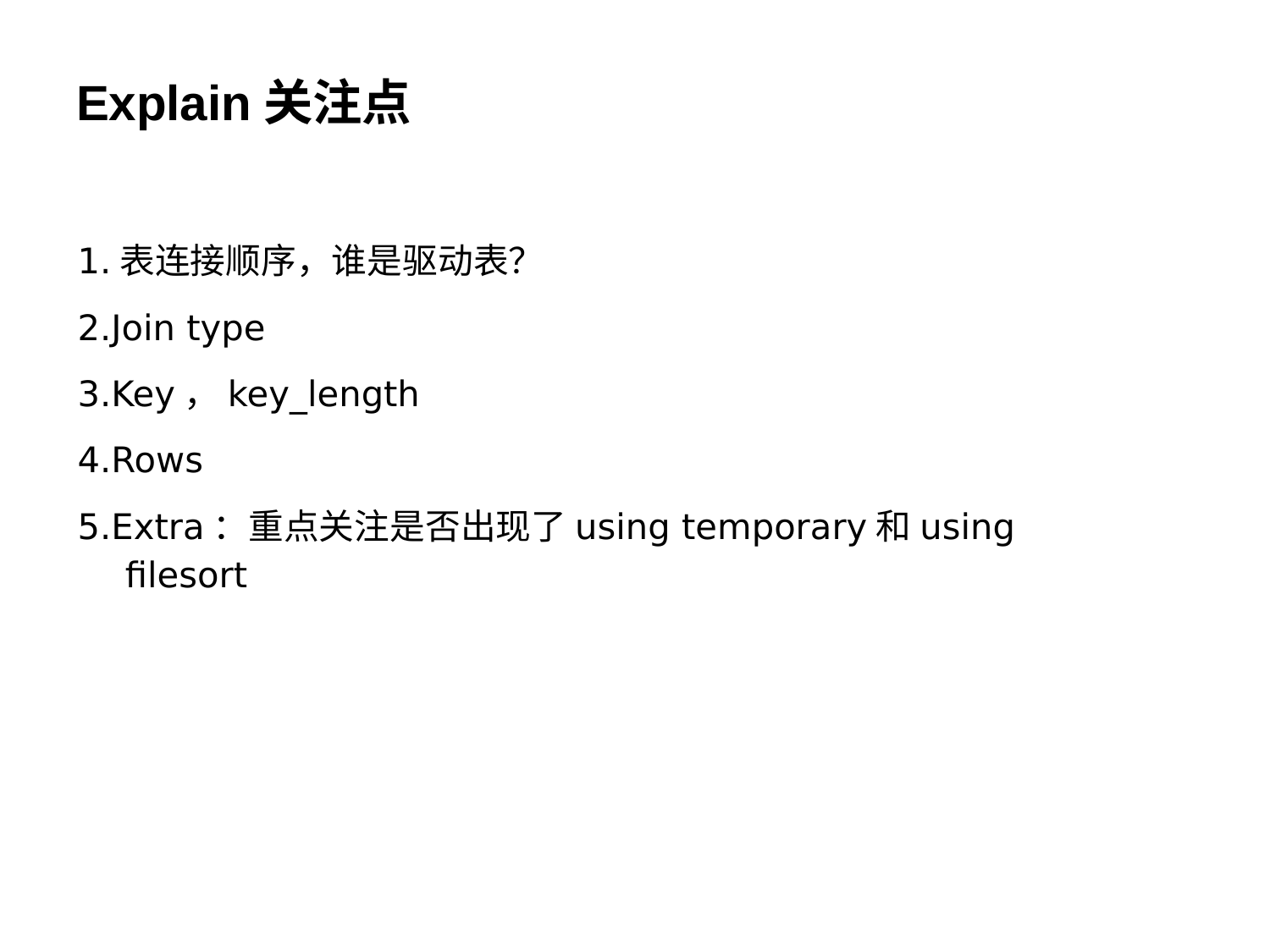

# Explain关注点
1.表连接顺序，谁是驱动表？
2.Join type
3.Key，key_length
4.Rows
5.Extra：重点关注是否出现了using temporary和using filesort